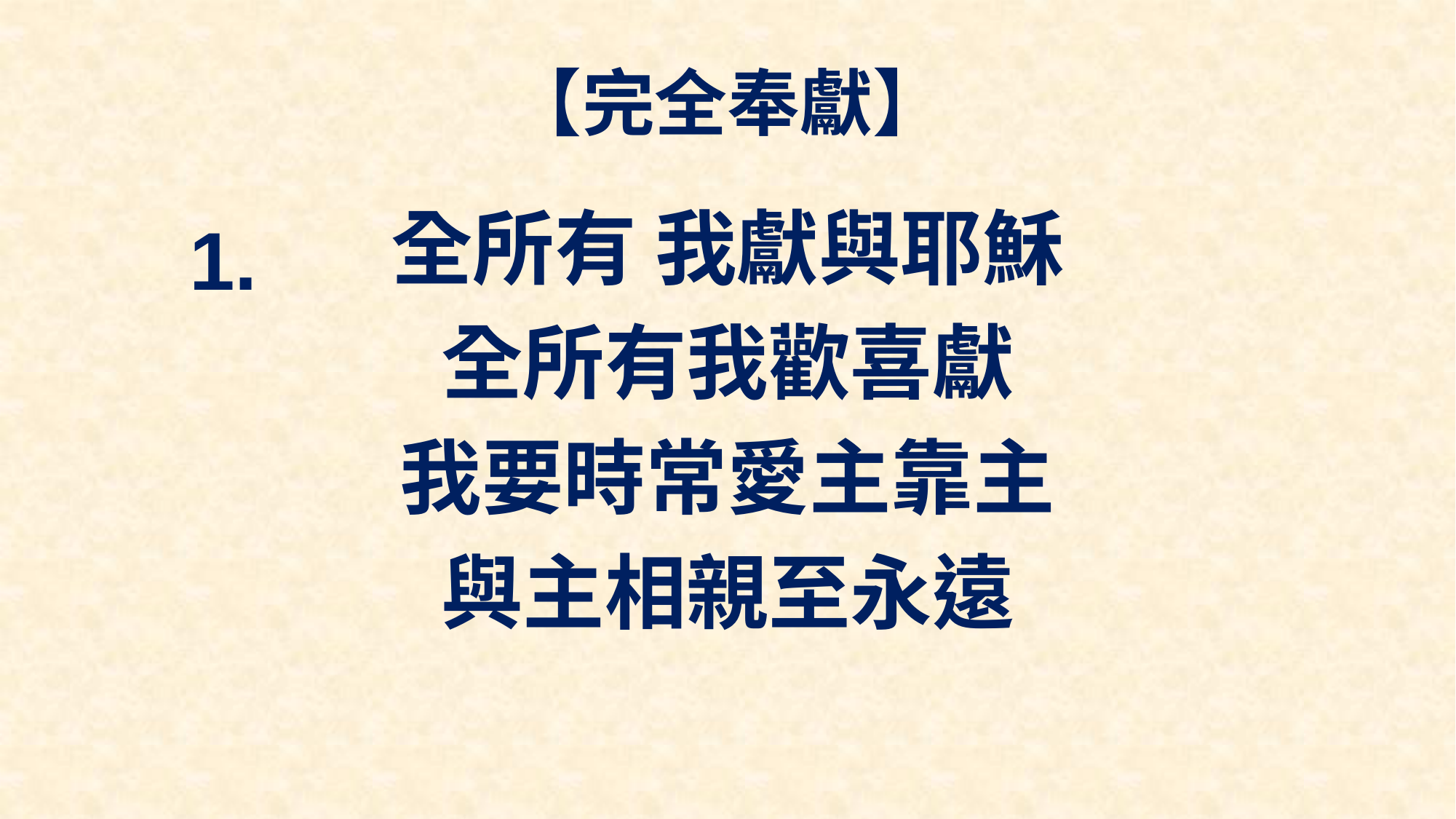

# 【完全奉獻】
全所有 我獻與耶穌
全所有我歡喜獻
我要時常愛主靠主
與主相親至永遠
1.